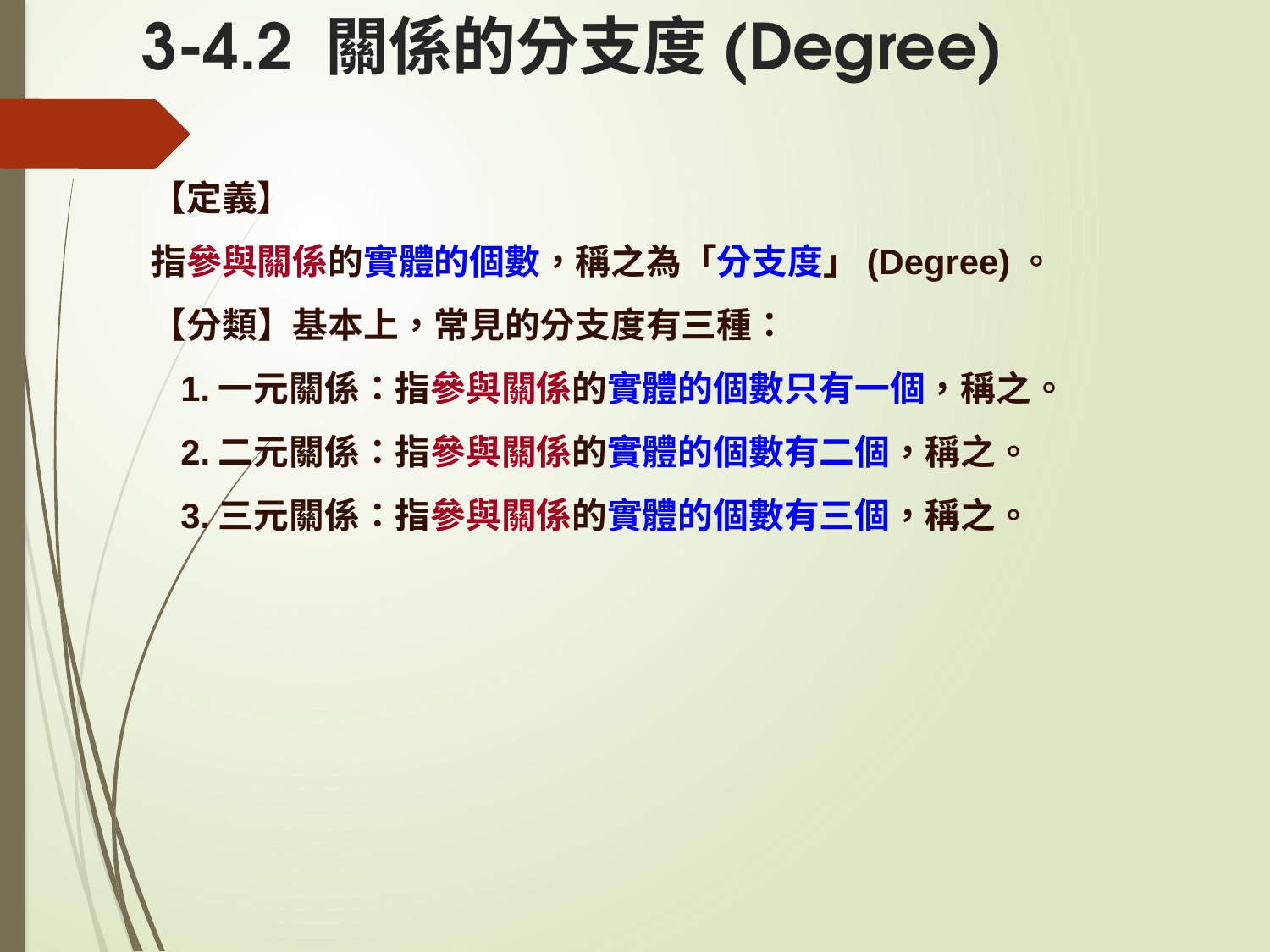

# 3-4.2 關係的分支度(Degree)
【定義】
指參與關係的實體的個數，稱之為「分支度」(Degree)。
【分類】基本上，常見的分支度有三種：
   1.一元關係：指參與關係的實體的個數只有一個，稱之。
   2.二元關係：指參與關係的實體的個數有二個，稱之。
   3.三元關係：指參與關係的實體的個數有三個，稱之。